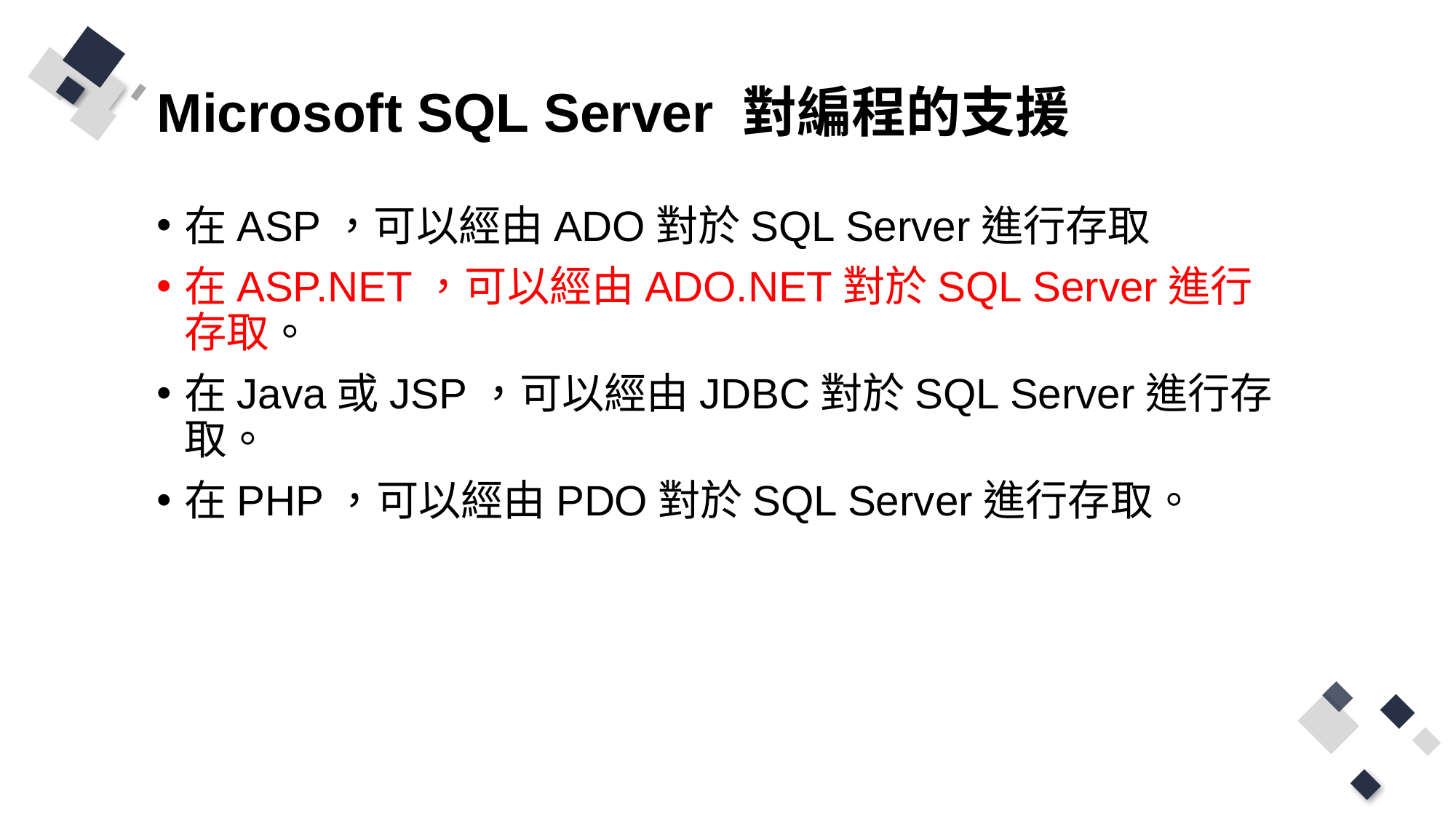

# Microsoft SQL Server 對編程的支援
在ASP，可以經由ADO對於SQL Server進行存取
在ASP.NET，可以經由ADO.NET對於SQL Server進行存取。
在Java或JSP，可以經由JDBC對於SQL Server進行存取。
在PHP，可以經由PDO對於SQL Server進行存取。